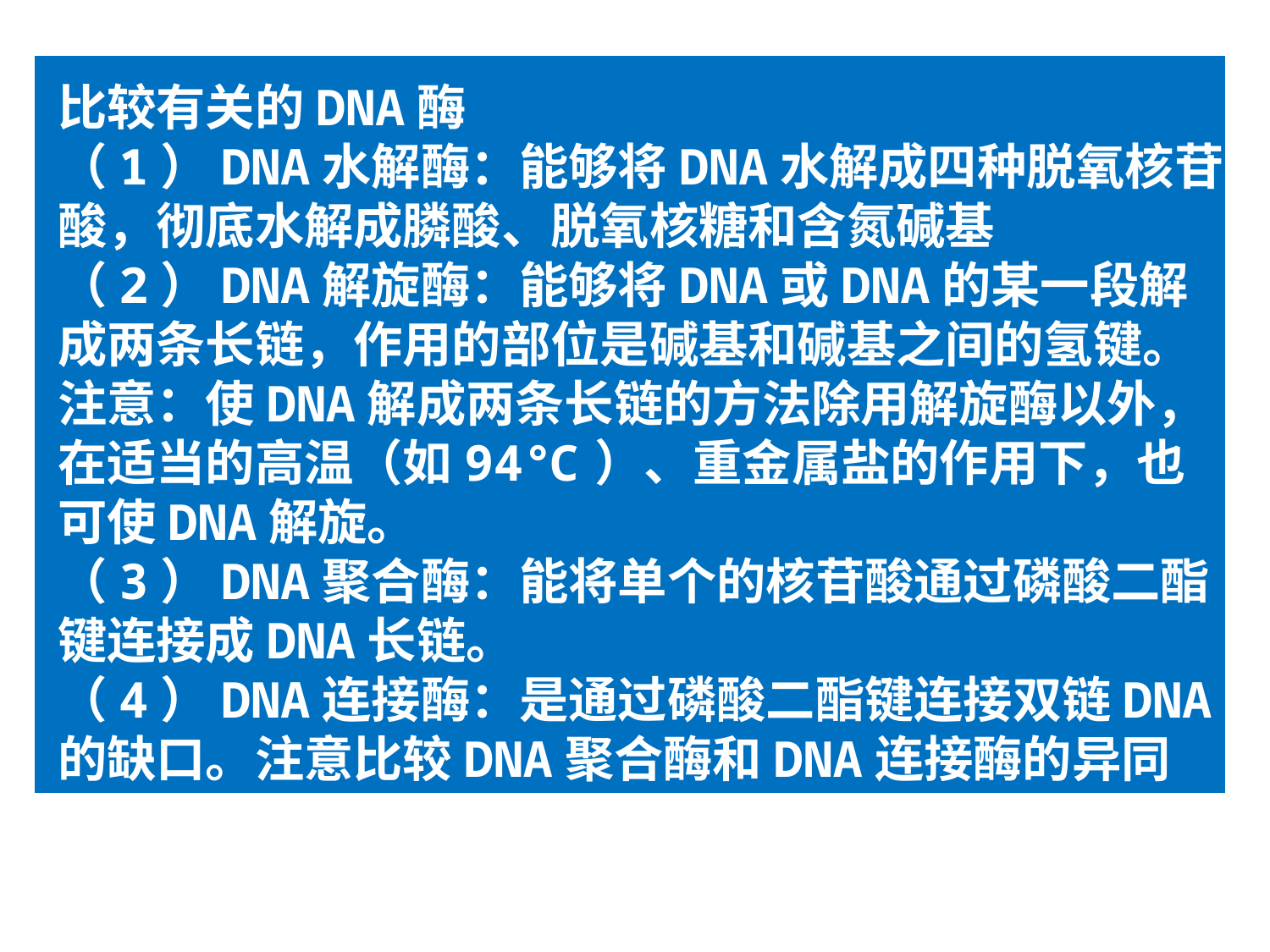

比较有关的DNA酶
（1）DNA水解酶：能够将DNA水解成四种脱氧核苷酸，彻底水解成膦酸、脱氧核糖和含氮碱基
（2）DNA解旋酶：能够将DNA或DNA的某一段解成两条长链，作用的部位是碱基和碱基之间的氢键。注意：使DNA解成两条长链的方法除用解旋酶以外，在适当的高温（如94℃）、重金属盐的作用下，也可使DNA解旋。
（3）DNA聚合酶：能将单个的核苷酸通过磷酸二酯键连接成DNA长链。
（4）DNA连接酶：是通过磷酸二酯键连接双链DNA的缺口。注意比较DNA聚合酶和DNA连接酶的异同点。